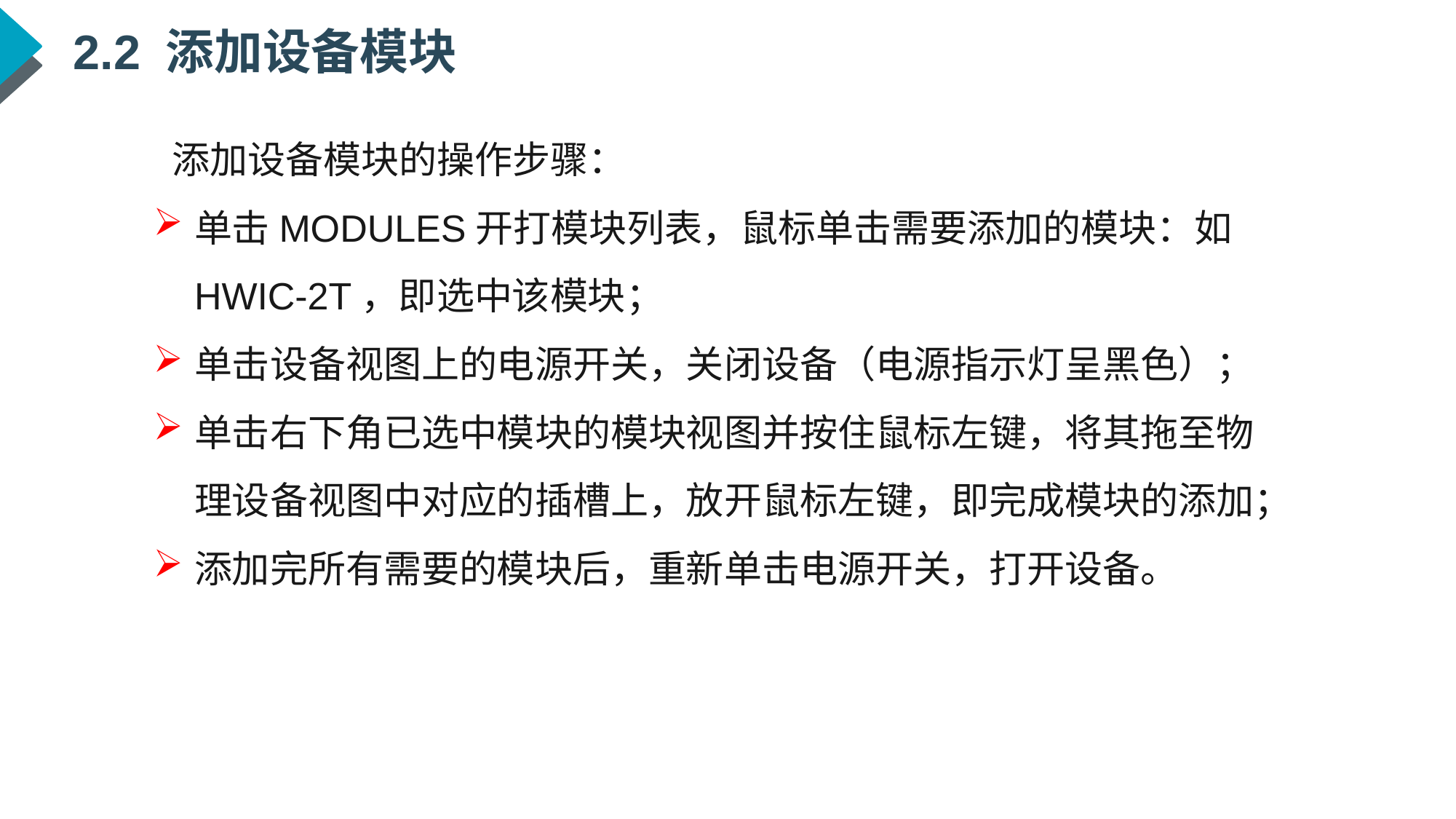

2.2 添加设备模块

   添加设备模块的操作步骤：
单击MODULES开打模块列表，鼠标单击需要添加的模块：如HWIC-2T，即选中该模块；
单击设备视图上的电源开关，关闭设备（电源指示灯呈黑色）；
单击右下角已选中模块的模块视图并按住鼠标左键，将其拖至物理设备视图中对应的插槽上，放开鼠标左键，即完成模块的添加；
添加完所有需要的模块后，重新单击电源开关，打开设备。